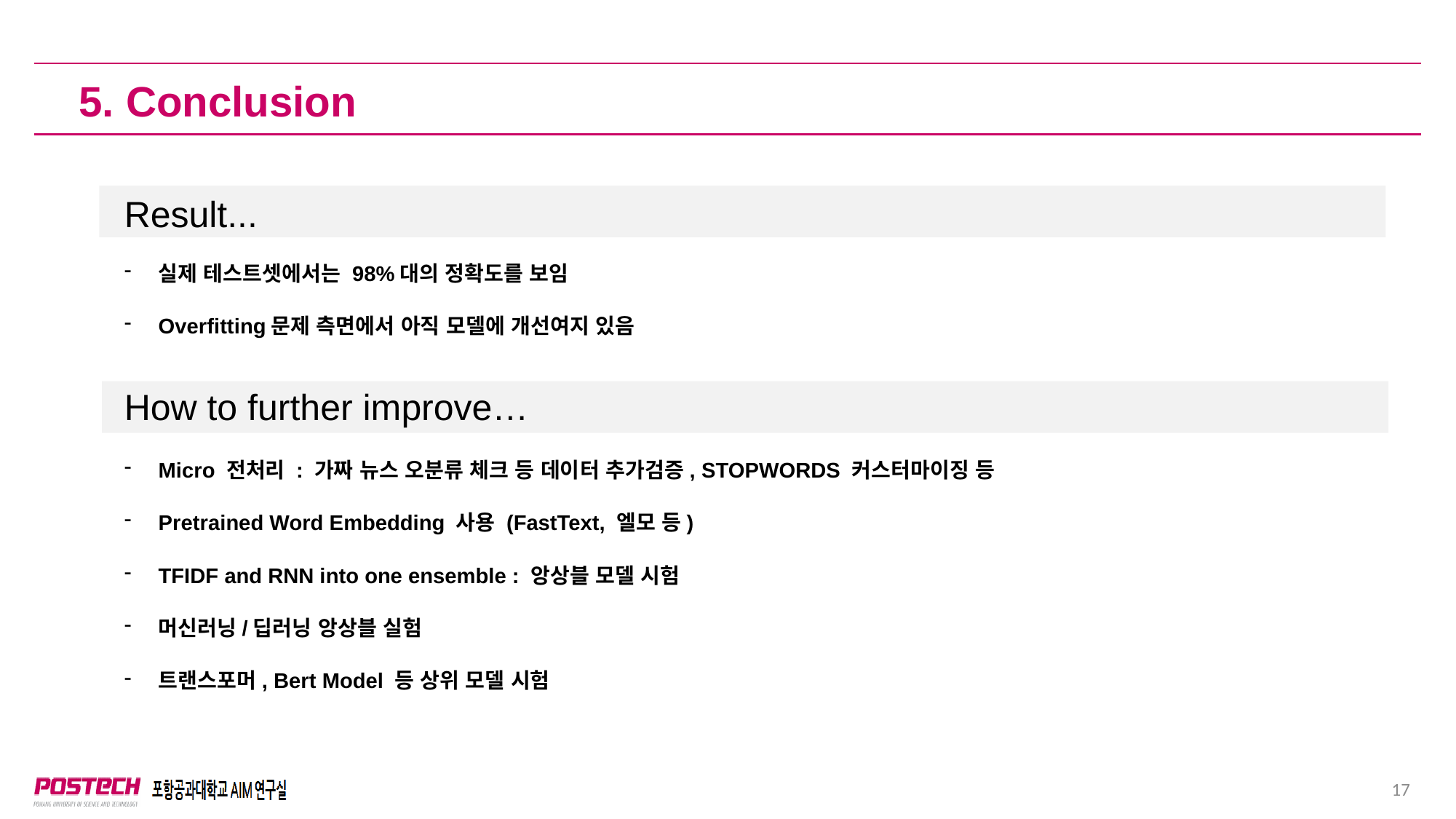

5. Conclusion

Result...
실제 테스트셋에서는 98%대의 정확도를 보임
Overfitting문제 측면에서 아직 모델에 개선여지 있음
How to further improve…

Micro 전처리 : 가짜 뉴스 오분류 체크 등 데이터 추가검증, STOPWORDS 커스터마이징 등
Pretrained Word Embedding 사용 (FastText, 엘모 등)
TFIDF and RNN into one ensemble : 앙상블 모델 시험
머신러닝/딥러닝 앙상블 실험
트랜스포머, Bert Model 등 상위 모델 시험